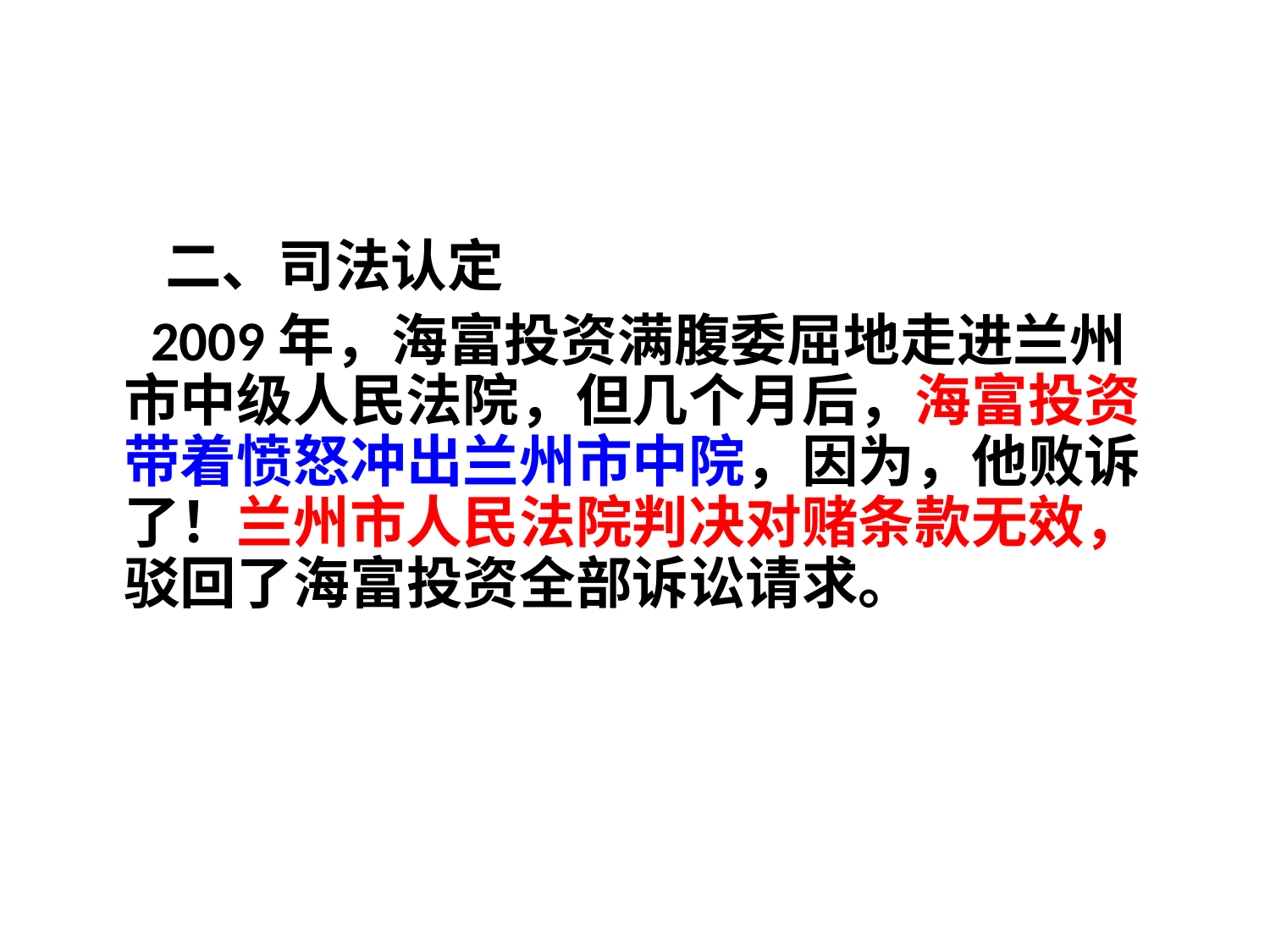

#
    二、司法认定
    2009年，海富投资满腹委屈地走进兰州市中级人民法院，但几个月后，海富投资带着愤怒冲出兰州市中院，因为，他败诉了！兰州市人民法院判决对赌条款无效，驳回了海富投资全部诉讼请求。